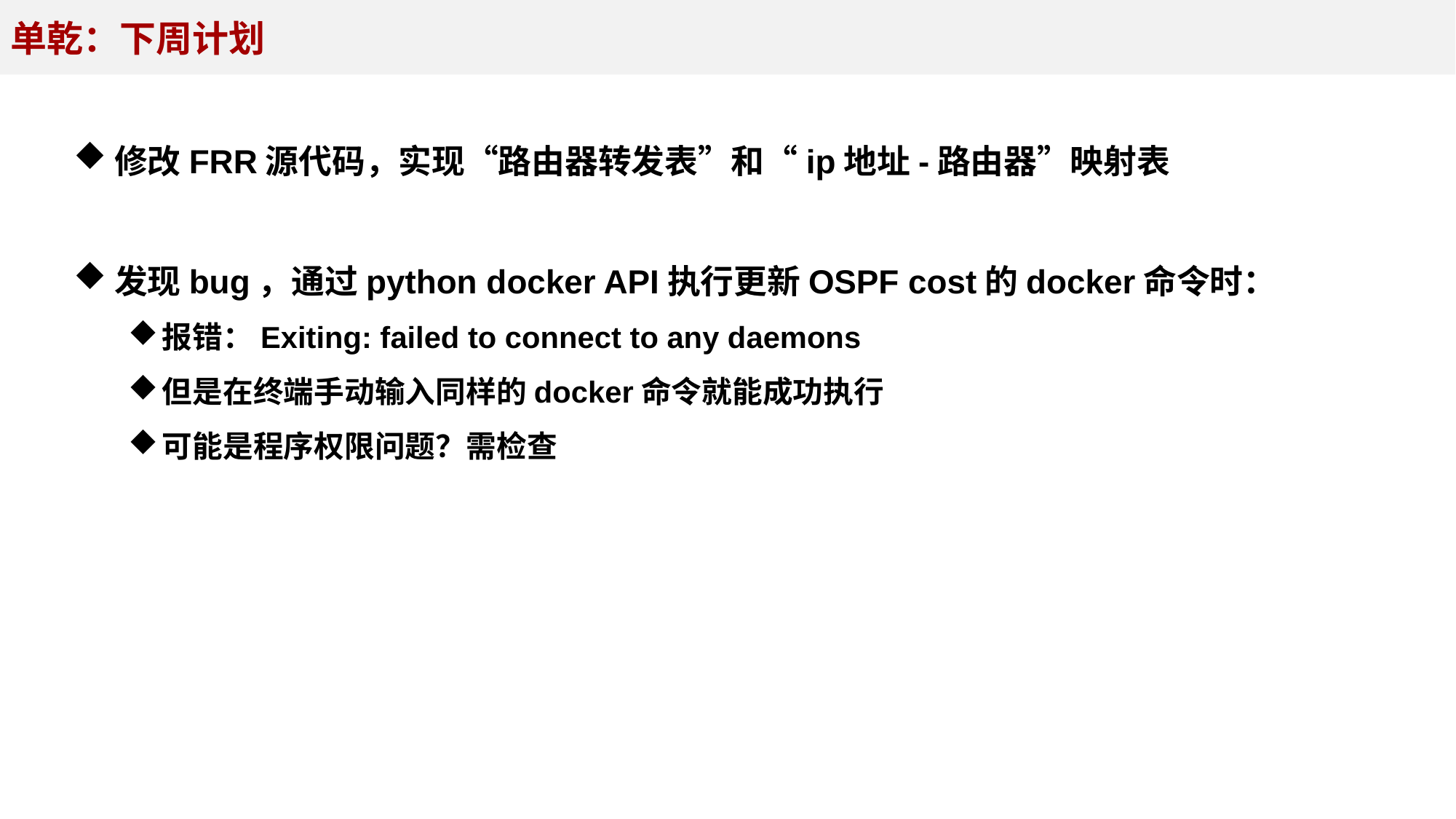

单乾：下周计划

修改FRR源代码，实现“路由器转发表”和“ip地址-路由器”映射表

发现bug，通过python docker API执行更新OSPF cost的docker命令时：
报错：Exiting: failed to connect to any daemons
但是在终端手动输入同样的docker命令就能成功执行
可能是程序权限问题？需检查